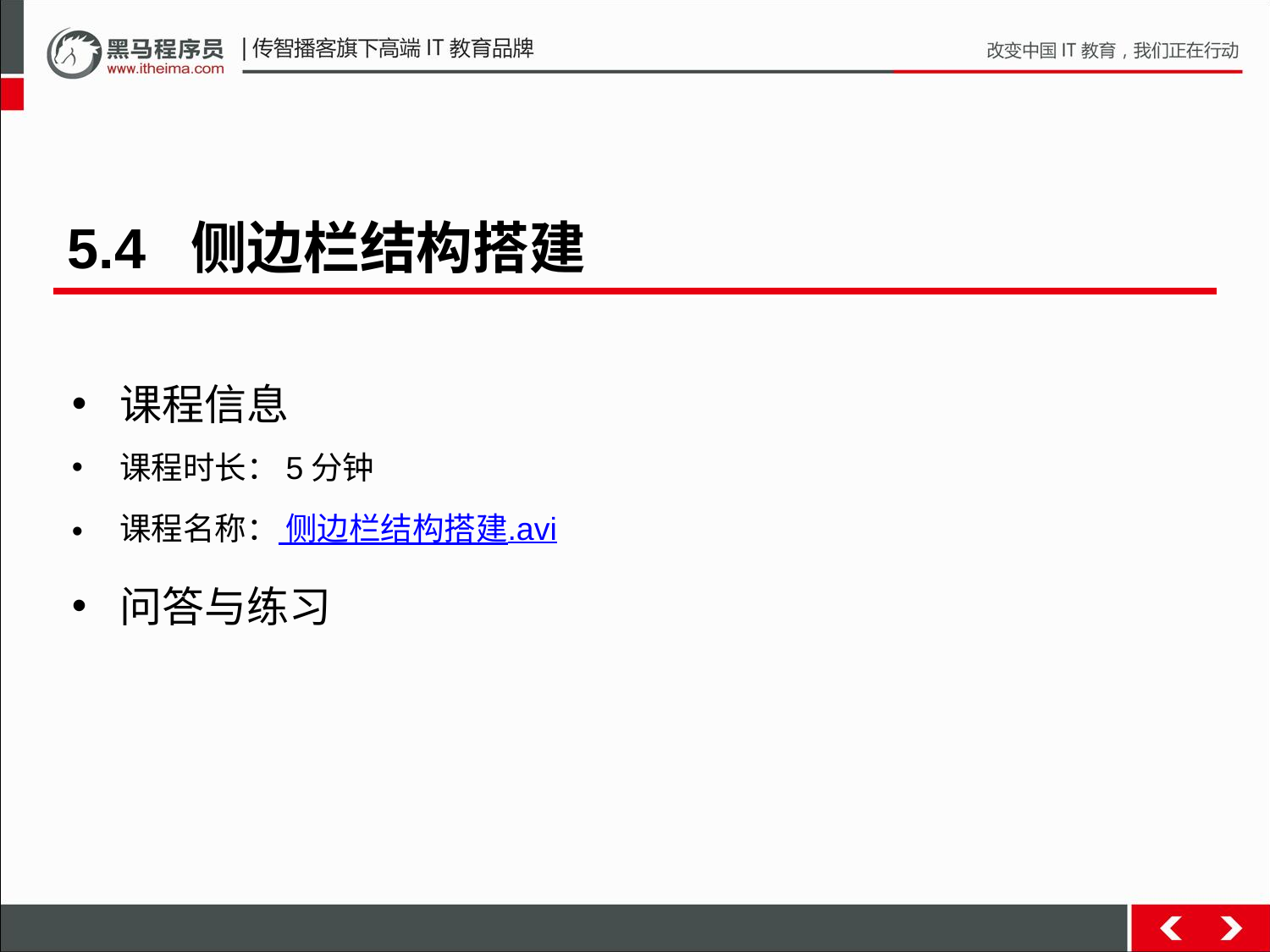

5.4  侧边栏结构搭建
课程信息
课程时长：5分钟
课程名称： 侧边栏结构搭建.avi
问答与练习